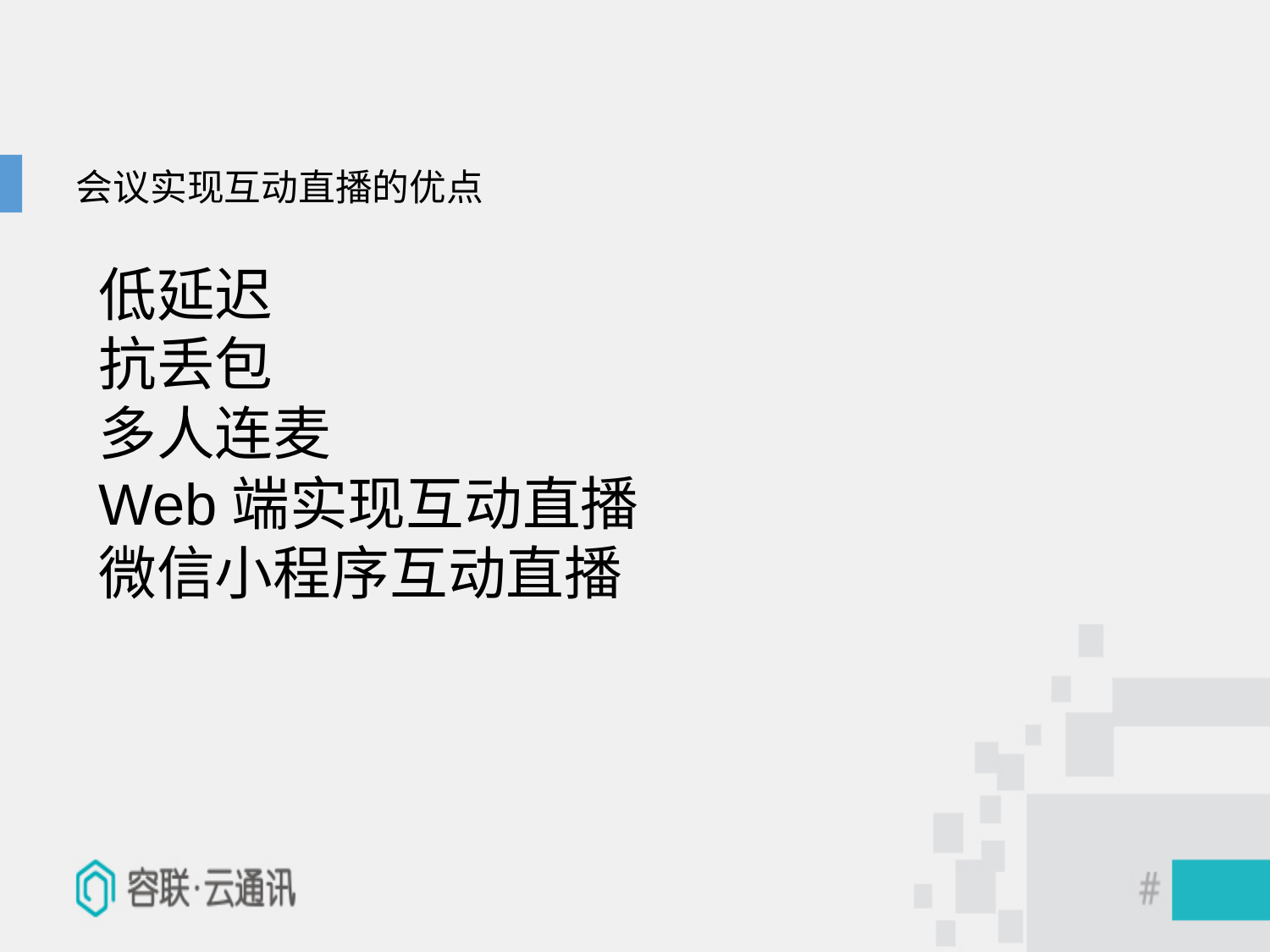

会议实现互动直播的优点
低延迟
抗丢包
多人连麦
Web端实现互动直播
微信小程序互动直播